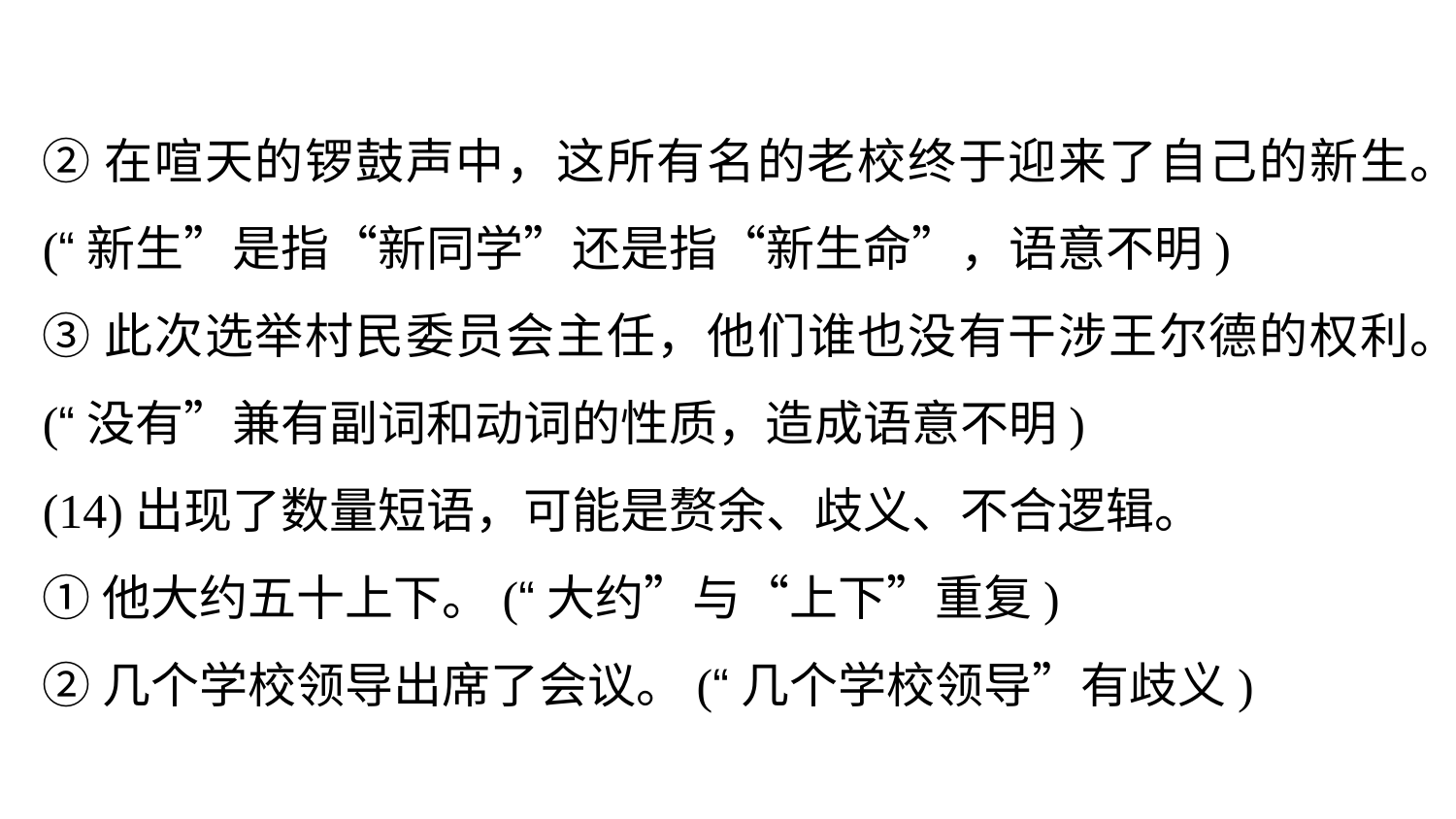

②在喧天的锣鼓声中，这所有名的老校终于迎来了自己的新生。(“新生”是指“新同学”还是指“新生命”，语意不明)
③此次选举村民委员会主任，他们谁也没有干涉王尔德的权利。(“没有”兼有副词和动词的性质，造成语意不明)
(14)出现了数量短语，可能是赘余、歧义、不合逻辑。
①他大约五十上下。(“大约”与“上下”重复)
②几个学校领导出席了会议。(“几个学校领导”有歧义)